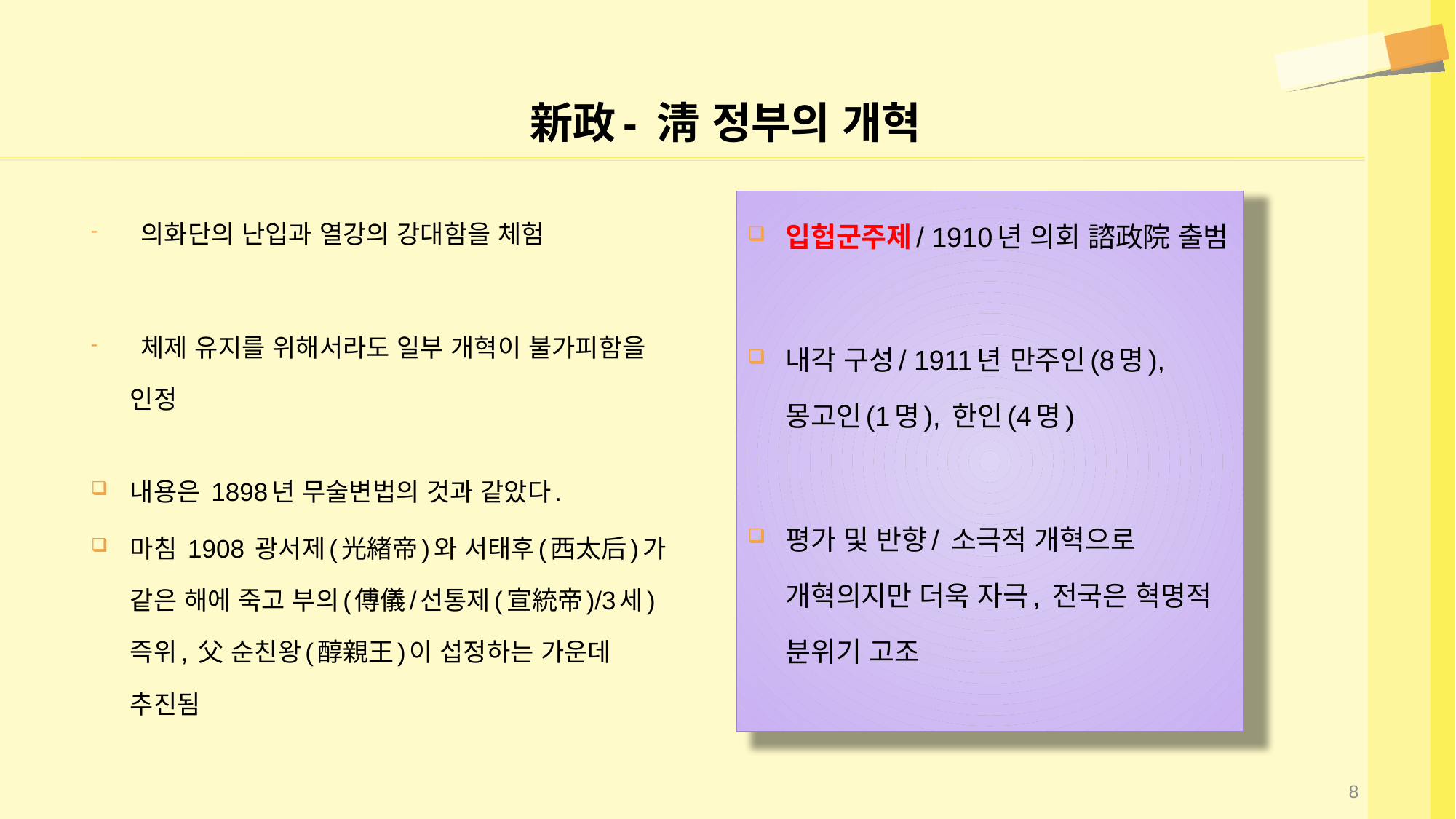

# 新政- 淸 정부의 개혁
 의화단의 난입과 열강의 강대함을 체험

 체제 유지를 위해서라도 일부 개혁이 불가피함을 인정

내용은 1898년 무술변법의 것과 같았다.
마침 1908 광서제(光緖帝)와 서태후(西太后)가 같은 해에 죽고 부의(傅儀/선통제(宣統帝)/3세) 즉위, 父 순친왕(醇親王)이 섭정하는 가운데 추진됨
입헙군주제/ 1910년 의회 諮政院 출범

내각 구성/ 1911년 만주인(8명), 몽고인(1명), 한인(4명)

평가 및 반향/ 소극적 개혁으로 개혁의지만 더욱 자극, 전국은 혁명적 분위기 고조

8